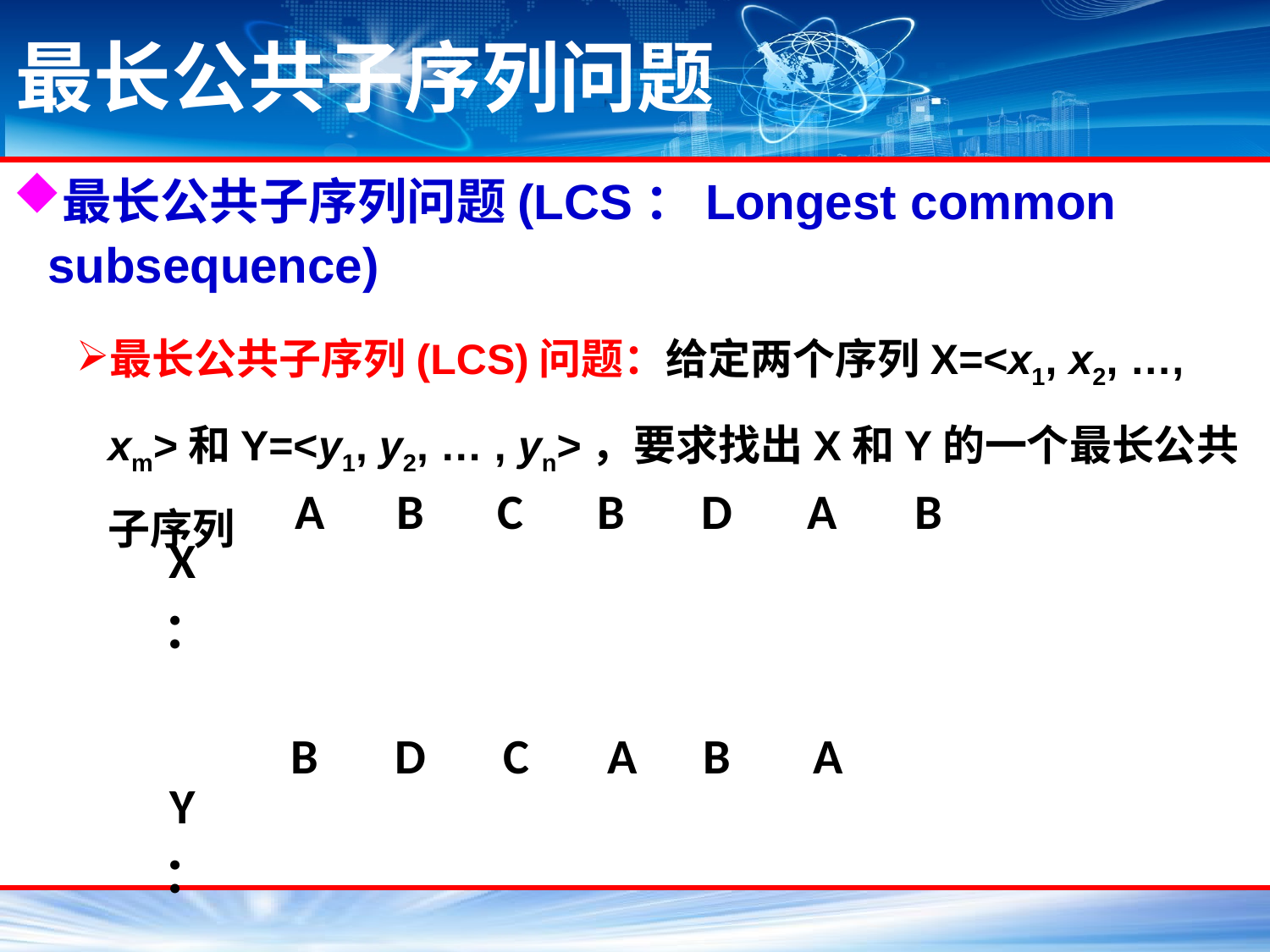

# 最长公共子序列问题
最长公共子序列问题(LCS：Longest common subsequence)
最长公共子序列(LCS)问题：给定两个序列X=<x1, x2, …, xm>和Y=<y1, y2, … , yn>，要求找出X和Y的一个最长公共子序列

| X： | A | B | C | B | D | A | B |
| --- | --- | --- | --- | --- | --- | --- | --- |
|  |  |  |  |  |  |  |  |
| Y： | B | D | C | A | B | A |  |